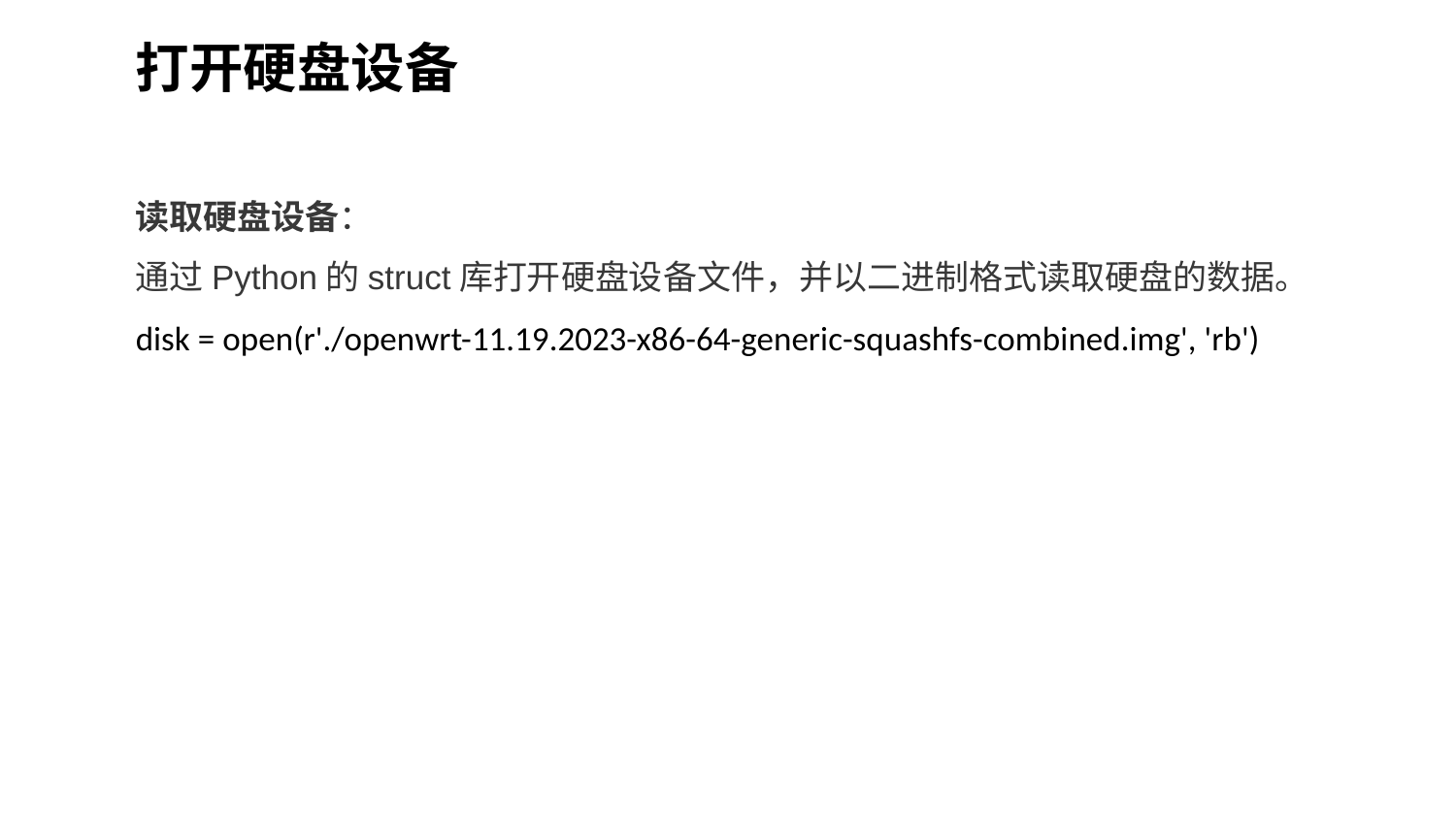

打开硬盘设备
读取硬盘设备：
通过Python的struct库打开硬盘设备文件，并以二进制格式读取硬盘的数据。
disk = open(r'./openwrt-11.19.2023-x86-64-generic-squashfs-combined.img', 'rb')